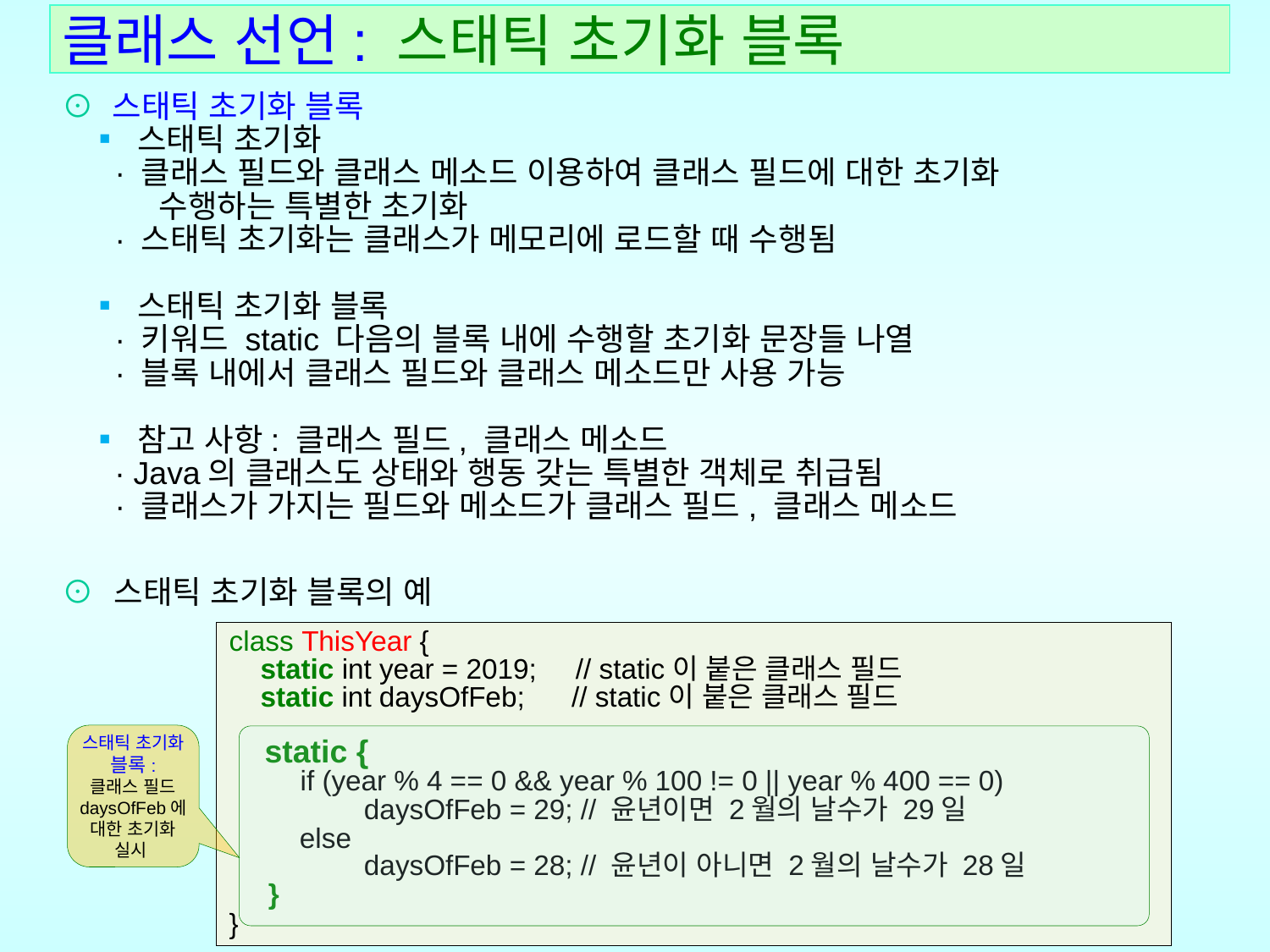

클래스 선언: 스태틱 초기화 블록
⊙ 스태틱 초기화 블록
   ▪ 스태틱 초기화
      ∙ 클래스 필드와 클래스 메소드 이용하여 클래스 필드에 대한 초기화
          수행하는 특별한 초기화
      ∙ 스태틱 초기화는 클래스가 메모리에 로드할 때 수행됨

   ▪ 스태틱 초기화 블록
      ∙ 키워드 static 다음의 블록 내에 수행할 초기화 문장들 나열
      ∙ 블록 내에서 클래스 필드와 클래스 메소드만 사용 가능

   ▪ 참고 사항: 클래스 필드, 클래스 메소드
      ∙ Java의 클래스도 상태와 행동 갖는 특별한 객체로 취급됨
      ∙ 클래스가 가지는 필드와 메소드가 클래스 필드, 클래스 메소드

⊙ 스태틱 초기화 블록의 예

class ThisYear {
    static int year = 2019;     // static이 붙은 클래스 필드
    static int daysOfFeb;      // static이 붙은 클래스 필드

    static {
        if (year % 4 == 0 && year % 100 != 0 || year % 400 == 0)
	 daysOfFeb = 29; // 윤년이면 2월의 날수가 29일
         else
	 daysOfFeb = 28; // 윤년이 아니면 2월의 날수가 28일
     }
}
스태틱 초기화 블록:
클래스 필드
daysOfFeb에 대한 초기화
실시